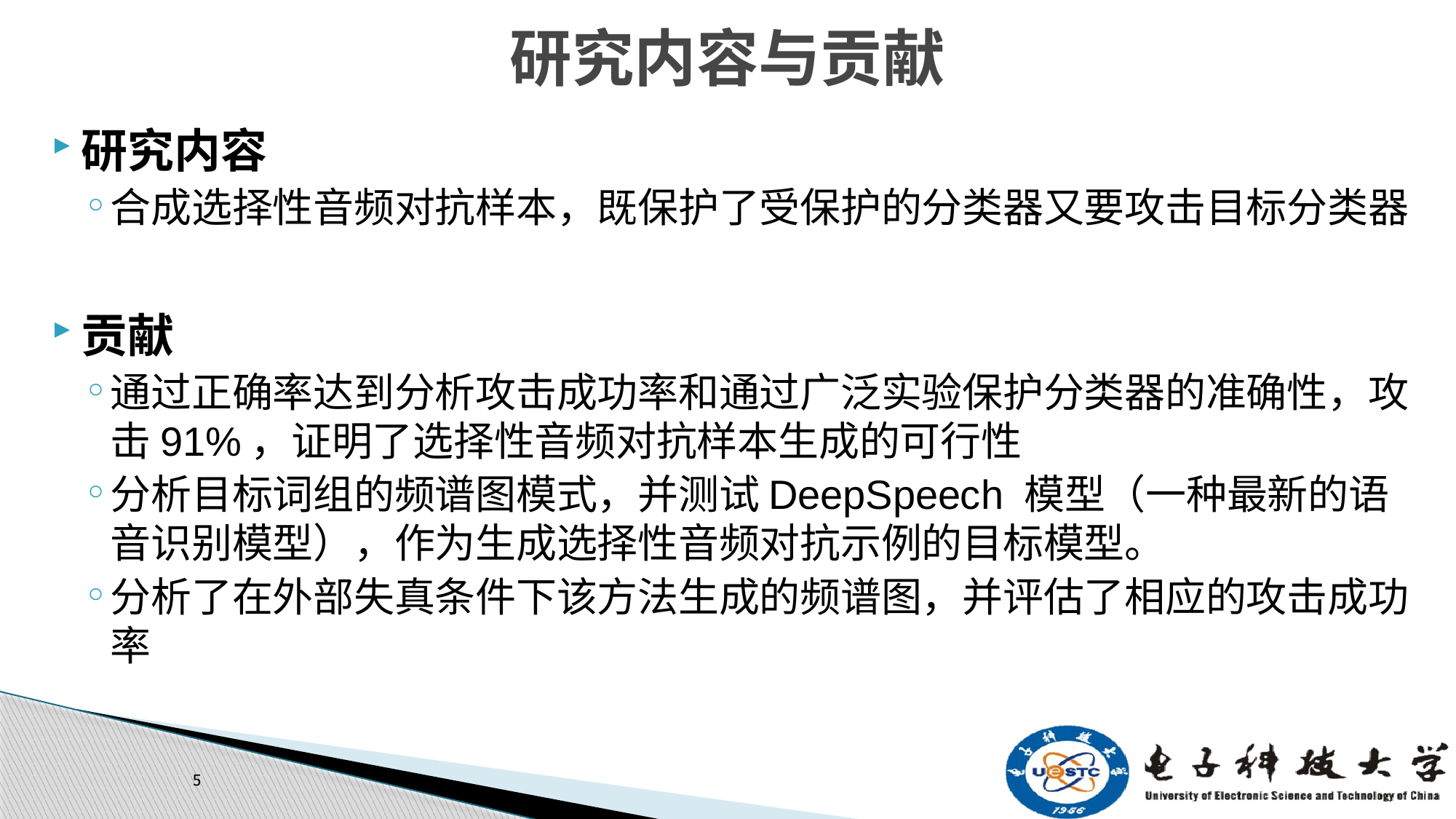

# 研究内容与贡献
研究内容
合成选择性音频对抗样本，既保护了受保护的分类器又要攻击目标分类器

贡献
通过正确率达到分析攻击成功率和通过广泛实验保护分类器的准确性，攻击91%，证明了选择性音频对抗样本生成的可行性
分析目标词组的频谱图模式，并测试DeepSpeech 模型（一种最新的语音识别模型），作为生成选择性音频对抗示例的目标模型。
分析了在外部失真条件下该方法生成的频谱图，并评估了相应的攻击成功率

5